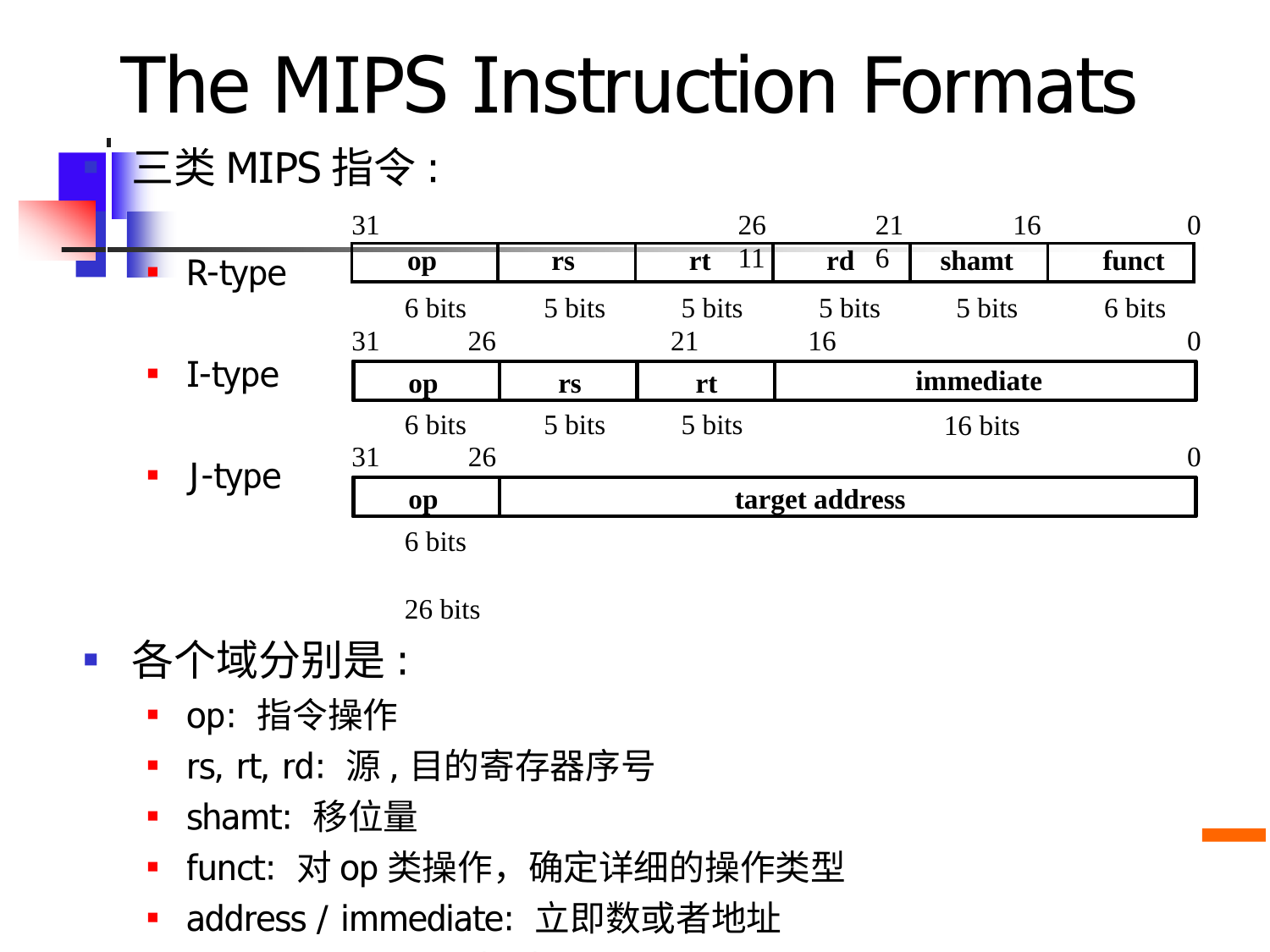

# The MIPS Instruction Formats

三类MIPS指令:
31	26	21	16	11	6

0

| op | rs | rt | rd | shamt | funct |
| --- | --- | --- | --- | --- | --- |
R-type
6 bits	5 bits	5 bits	5 bits	5 bits	6 bits
26	21	16
31
0
I-type

immediate
op	rs	rt
6 bits	5 bits	5 bits
26
16 bits
31
0
J-type

op
target address
6 bits	26 bits
各个域分别是:
op: 指令操作
rs, rt, rd: 源,目的寄存器序号
shamt: 移位量
funct: 对op类操作，确定详细的操作类型
address / immediate: 立即数或者地址
target address: 目标地址

CS61C L221
Performance © UC  Regents
计算机原理 L09 Single Cycle 1 (4)